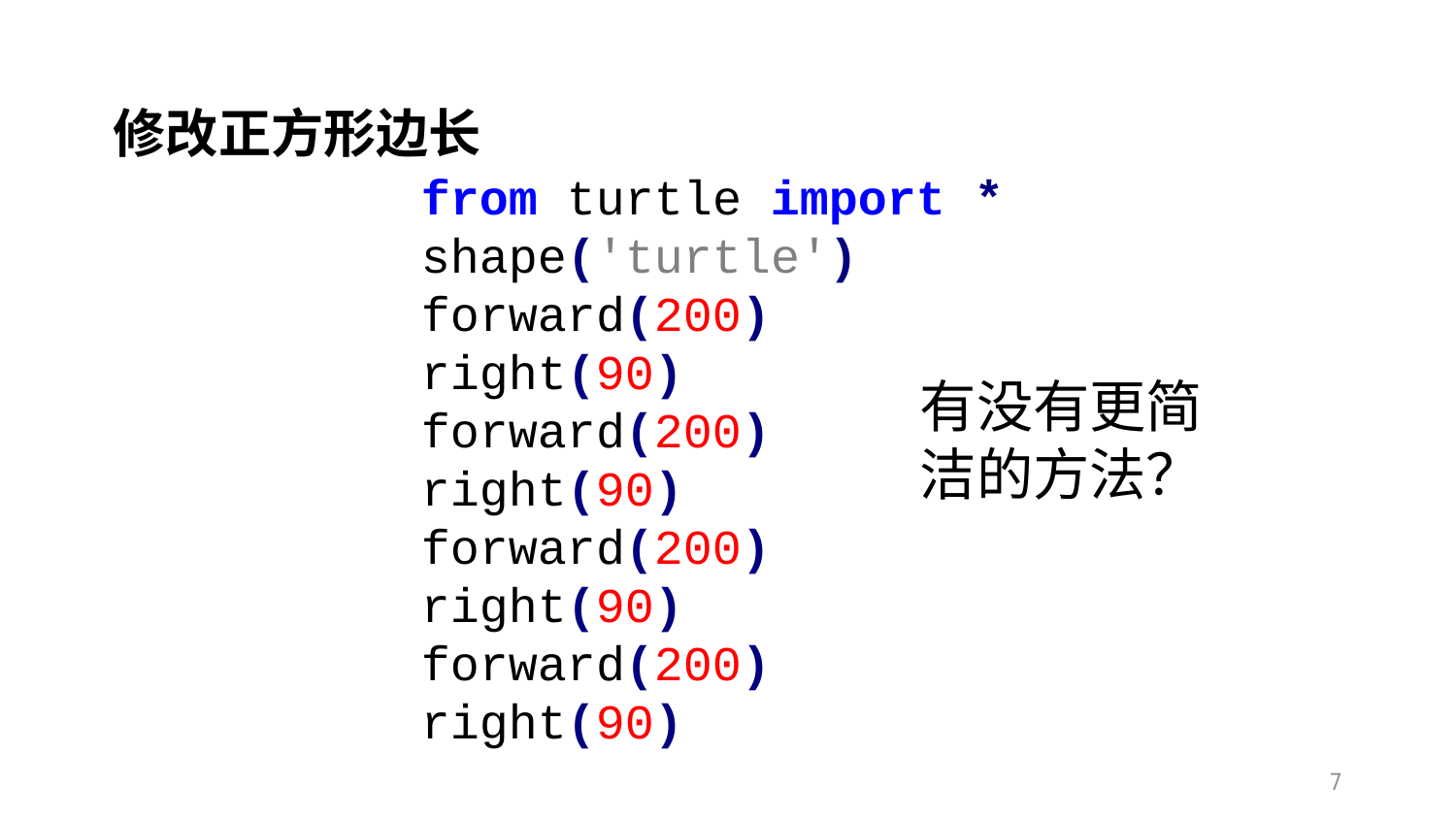

修改正方形边长
from turtle import *
shape('turtle')
forward(200)
right(90)
forward(200)
right(90)
forward(200)
right(90)
forward(200)
right(90)
有没有更简洁的方法？
7